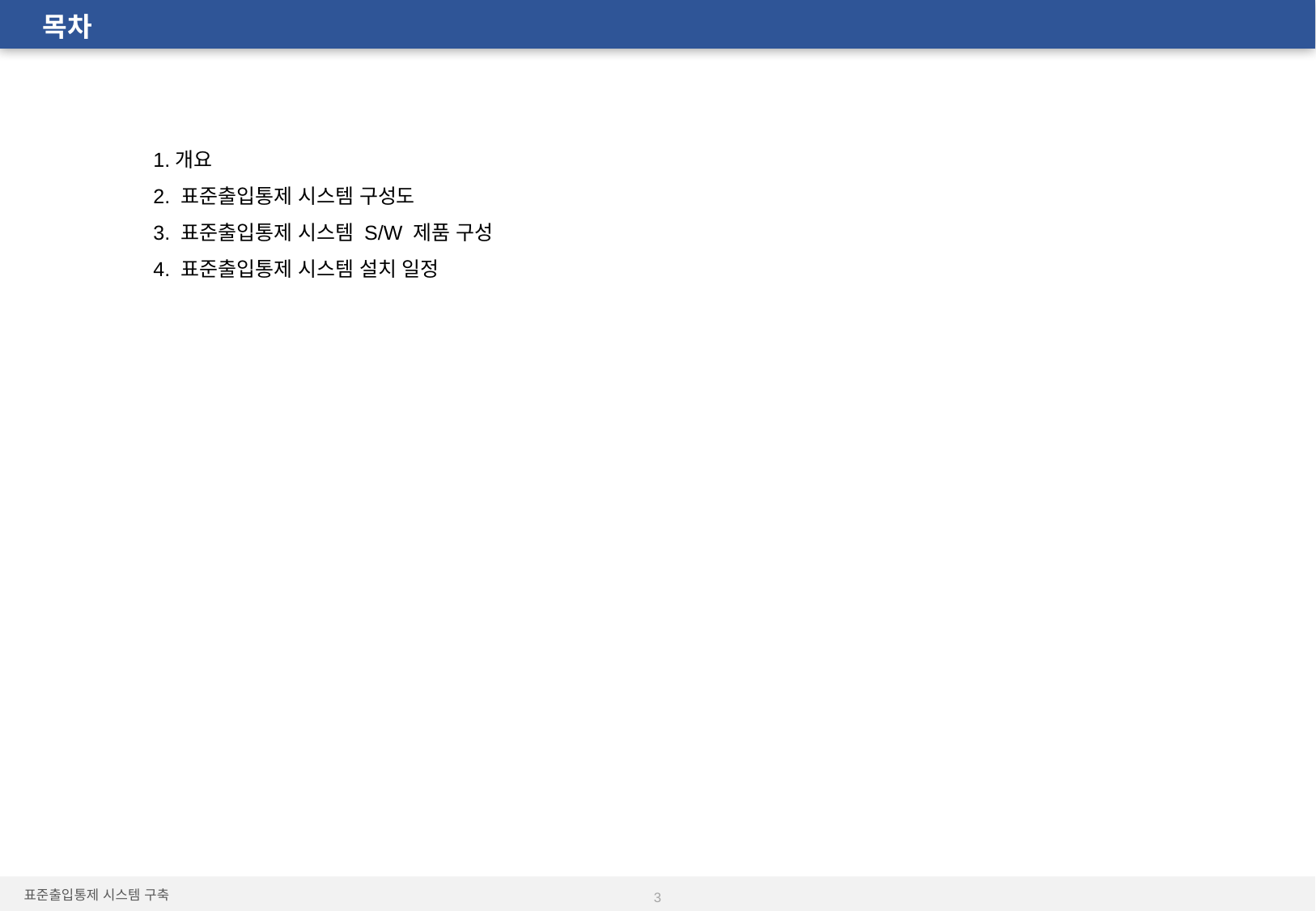

목차
1.개요
2. 표준출입통제 시스템 구성도
3. 표준출입통제 시스템 S/W 제품 구성
4. 표준출입통제 시스템 설치 일정